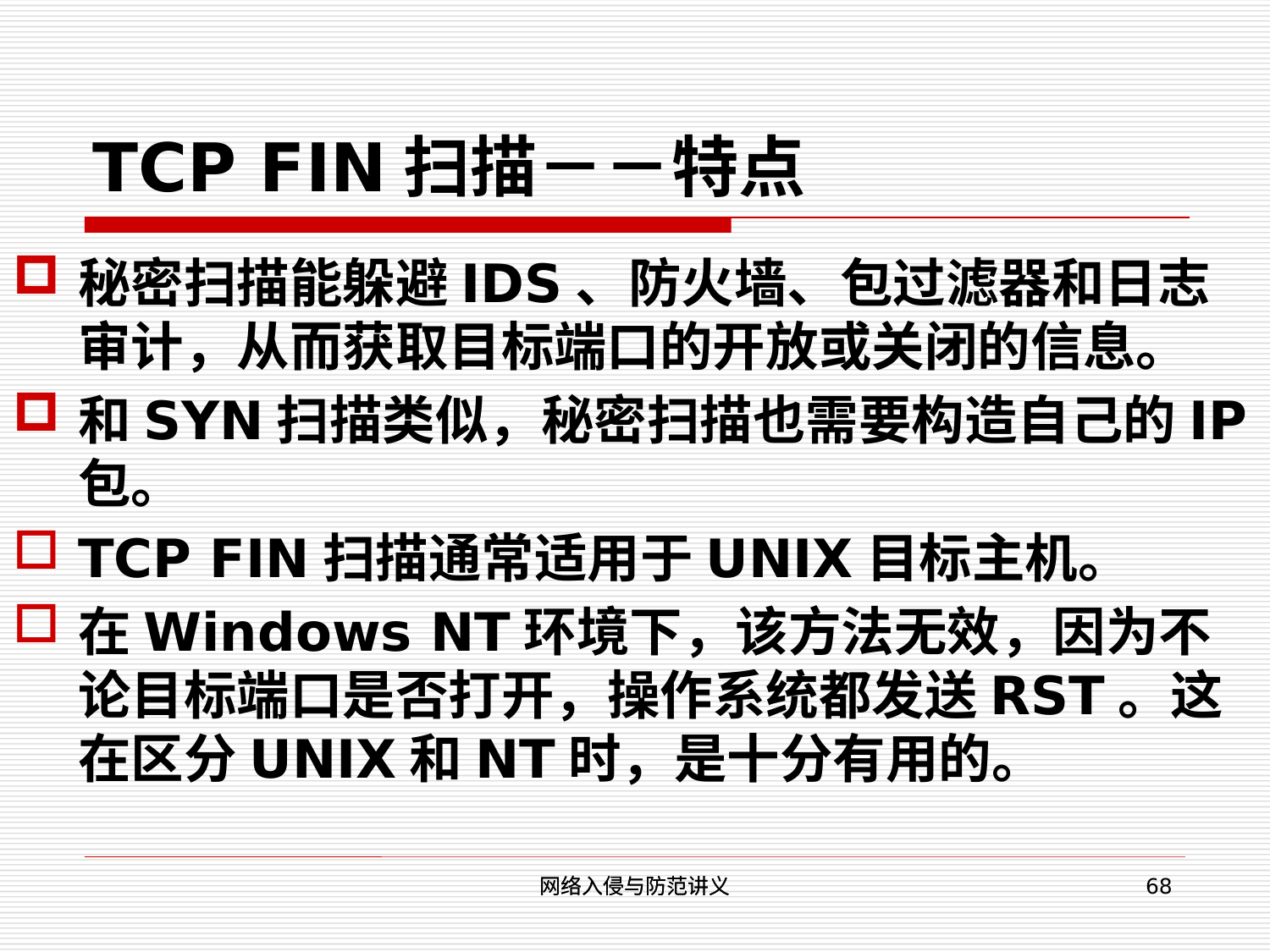

# TCP FIN扫描－－特点
秘密扫描能躲避IDS、防火墙、包过滤器和日志审计，从而获取目标端口的开放或关闭的信息。
和SYN扫描类似，秘密扫描也需要构造自己的IP包。
TCP FIN扫描通常适用于UNIX目标主机。
在Windows NT环境下，该方法无效，因为不论目标端口是否打开，操作系统都发送RST。这在区分UNIX和NT时，是十分有用的。

网络入侵与防范讲义
网络入侵与防范讲义
68
68